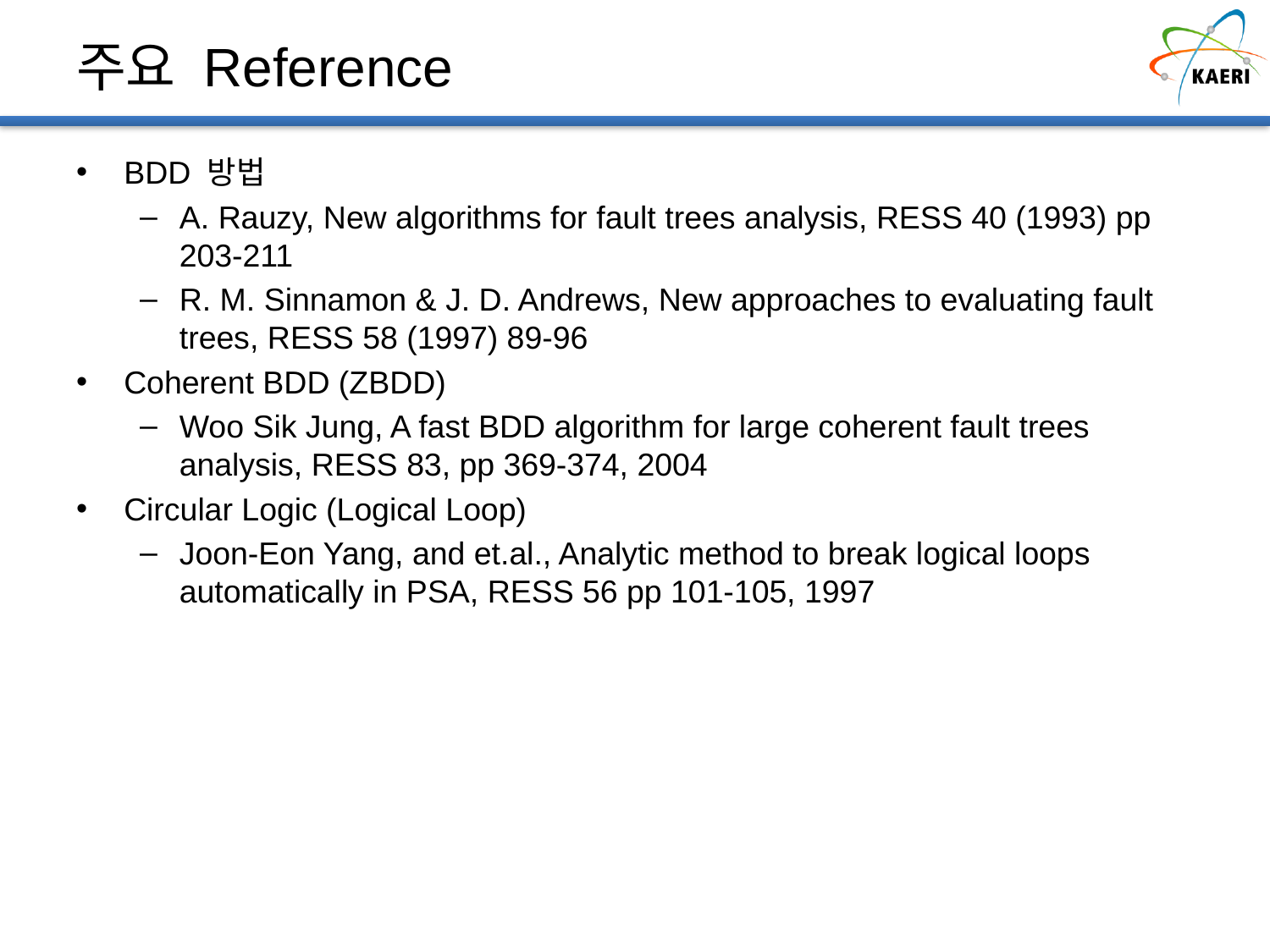

# 주요 Reference
BDD 방법
A. Rauzy, New algorithms for fault trees analysis, RESS 40 (1993) pp 203-211
R. M. Sinnamon & J. D. Andrews, New approaches to evaluating fault trees, RESS 58 (1997) 89-96
Coherent BDD (ZBDD)
Woo Sik Jung, A fast BDD algorithm for large coherent fault trees analysis, RESS 83, pp 369-374, 2004
Circular Logic (Logical Loop)
Joon-Eon Yang, and et.al., Analytic method to break logical loops automatically in PSA, RESS 56 pp 101-105, 1997